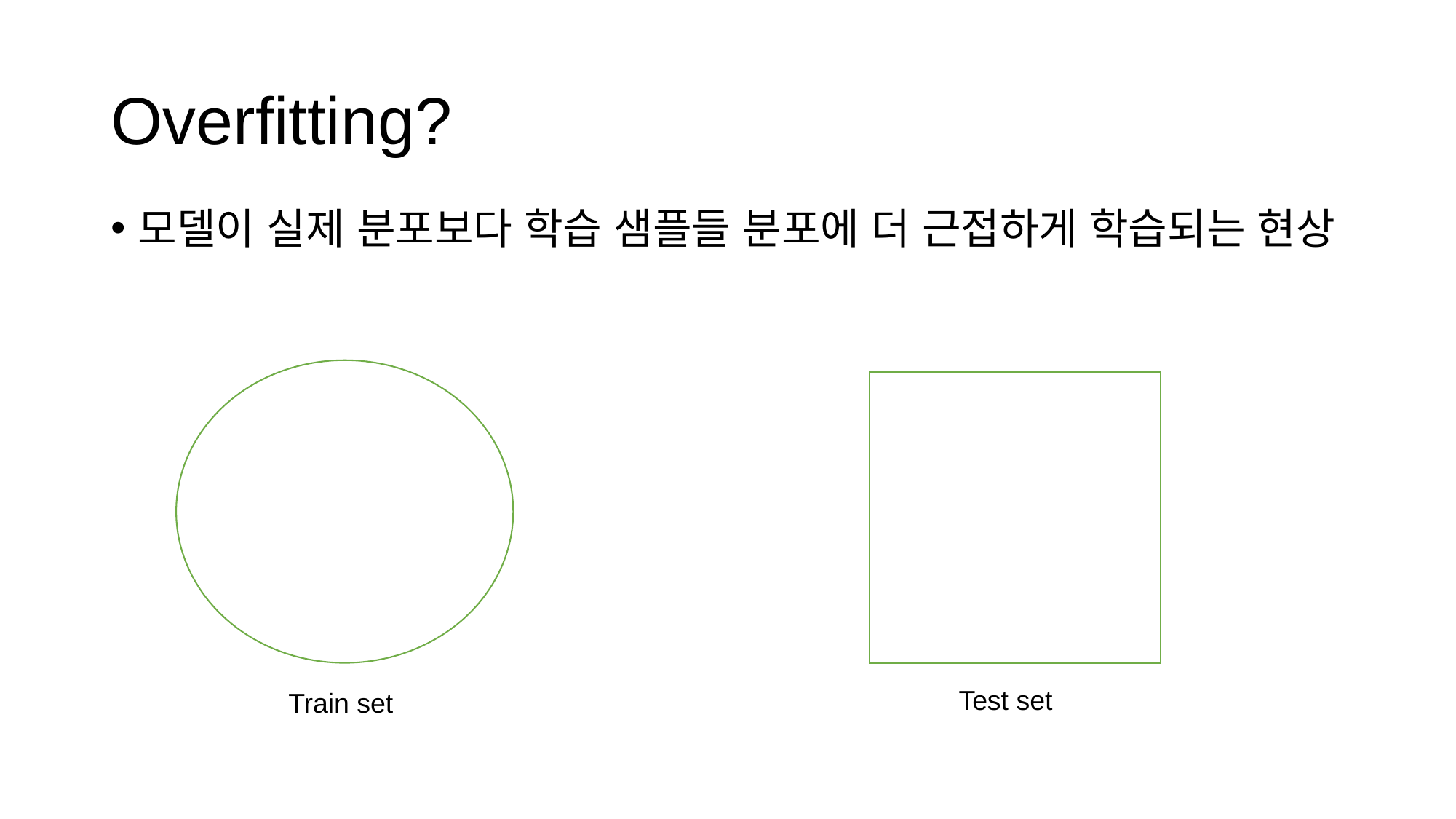

# Overfitting?
모델이 실제 분포보다 학습 샘플들 분포에 더 근접하게 학습되는 현상

Test set
Train set